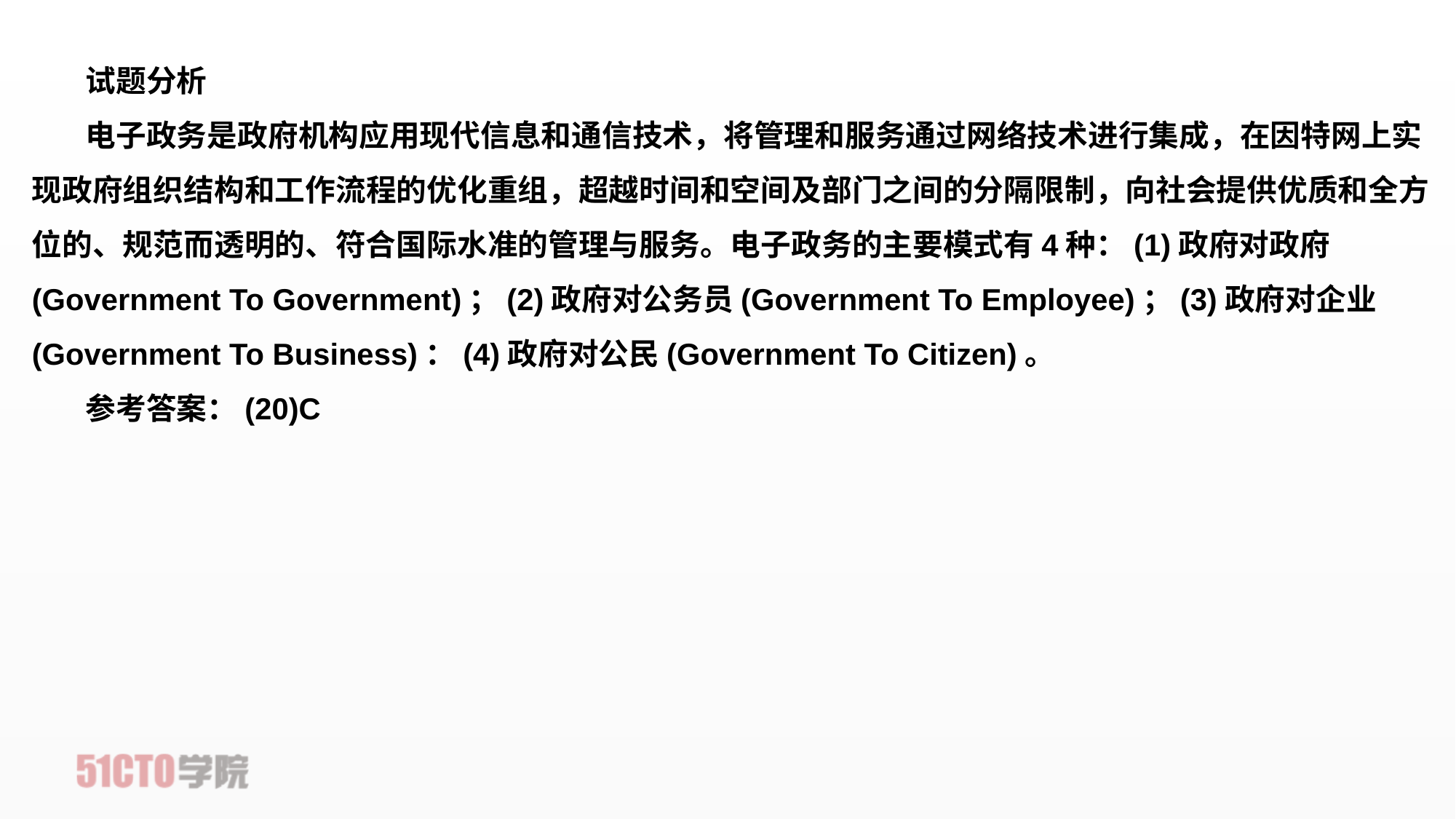

试题分析
电子政务是政府机构应用现代信息和通信技术，将管理和服务通过网络技术进行集成，在因特网上实现政府组织结构和工作流程的优化重组，超越时间和空间及部门之间的分隔限制，向社会提供优质和全方位的、规范而透明的、符合国际水准的管理与服务。电子政务的主要模式有4种：(1)政府对政府(Government To Government)；(2)政府对公务员(Government To Employee)；(3)政府对企业(Government To Business)：(4)政府对公民(Government To Citizen)。
参考答案：(20)C